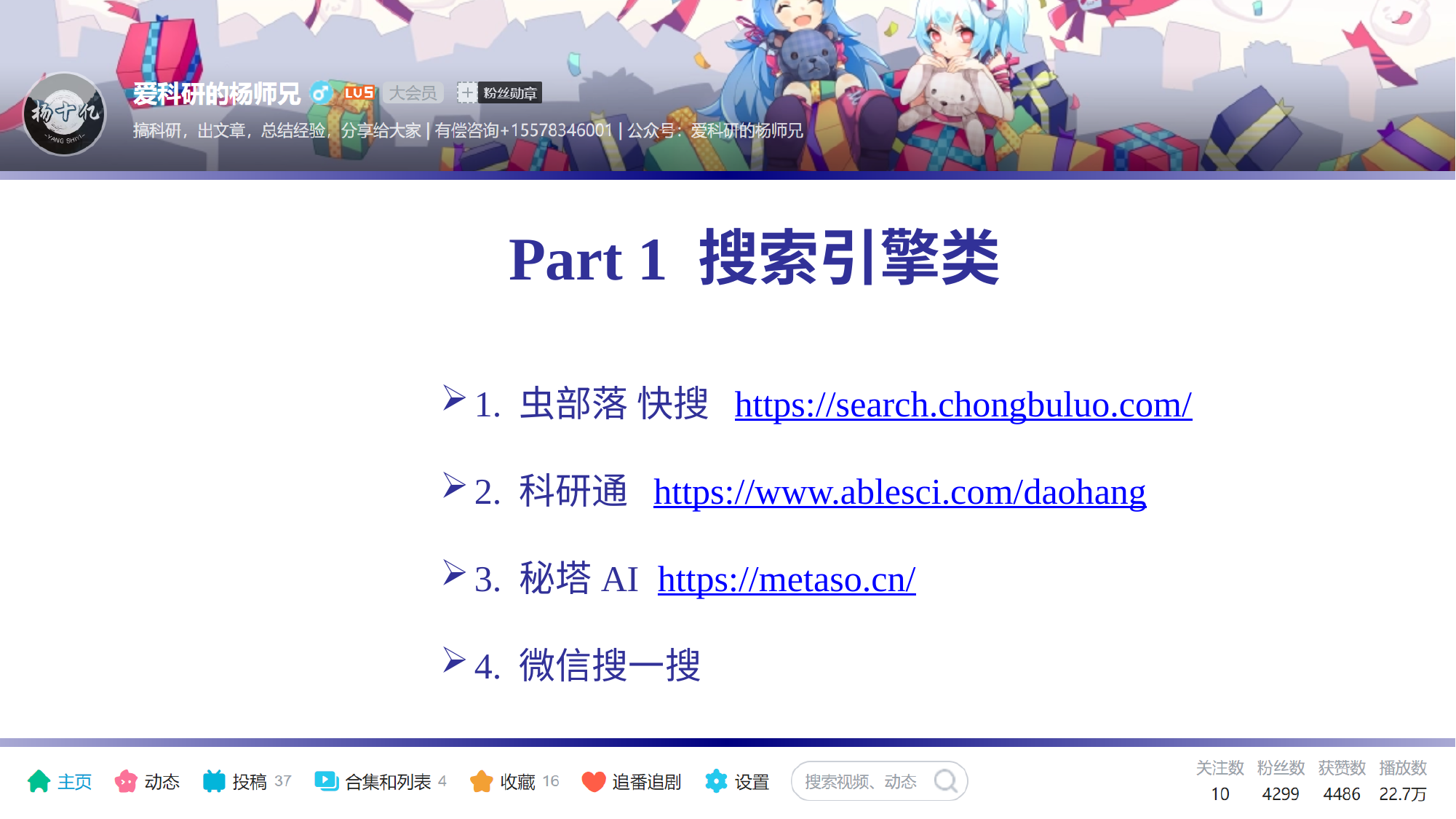

Part 1 搜索引擎类

1. 虫部落 快搜  https://search.chongbuluo.com/
2. 科研通  https://www.ablesci.com/daohang
3. 秘塔AI  https://metaso.cn/
4. 微信搜一搜